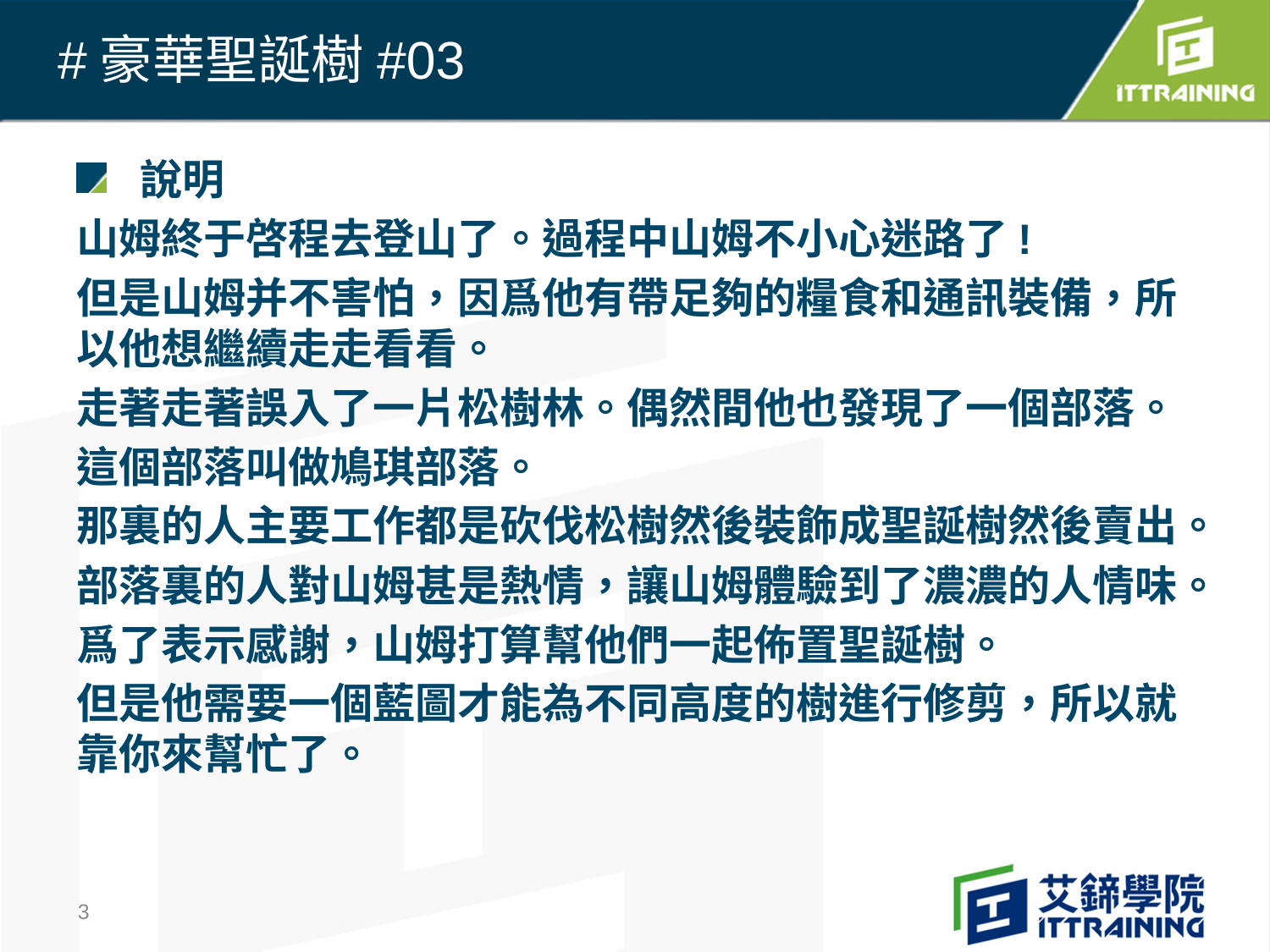

# ﻿#豪華聖誕樹#03
說明
山姆終于啓程去登山了。過程中山姆不小心迷路了!
但是山姆并不害怕，因爲他有帶足夠的糧食和通訊裝備，所以他想繼續走走看看。
走著走著誤入了一片松樹林。偶然間他也發現了一個部落。
這個部落叫做鳩琪部落。
那裏的人主要工作都是砍伐松樹然後裝飾成聖誕樹然後賣出。
部落裏的人對山姆甚是熱情，讓山姆體驗到了濃濃的人情味。
爲了表示感謝，山姆打算幫他們一起佈置聖誕樹。
但是他需要一個藍圖才能為不同高度的樹進行修剪，所以就靠你來幫忙了。

3